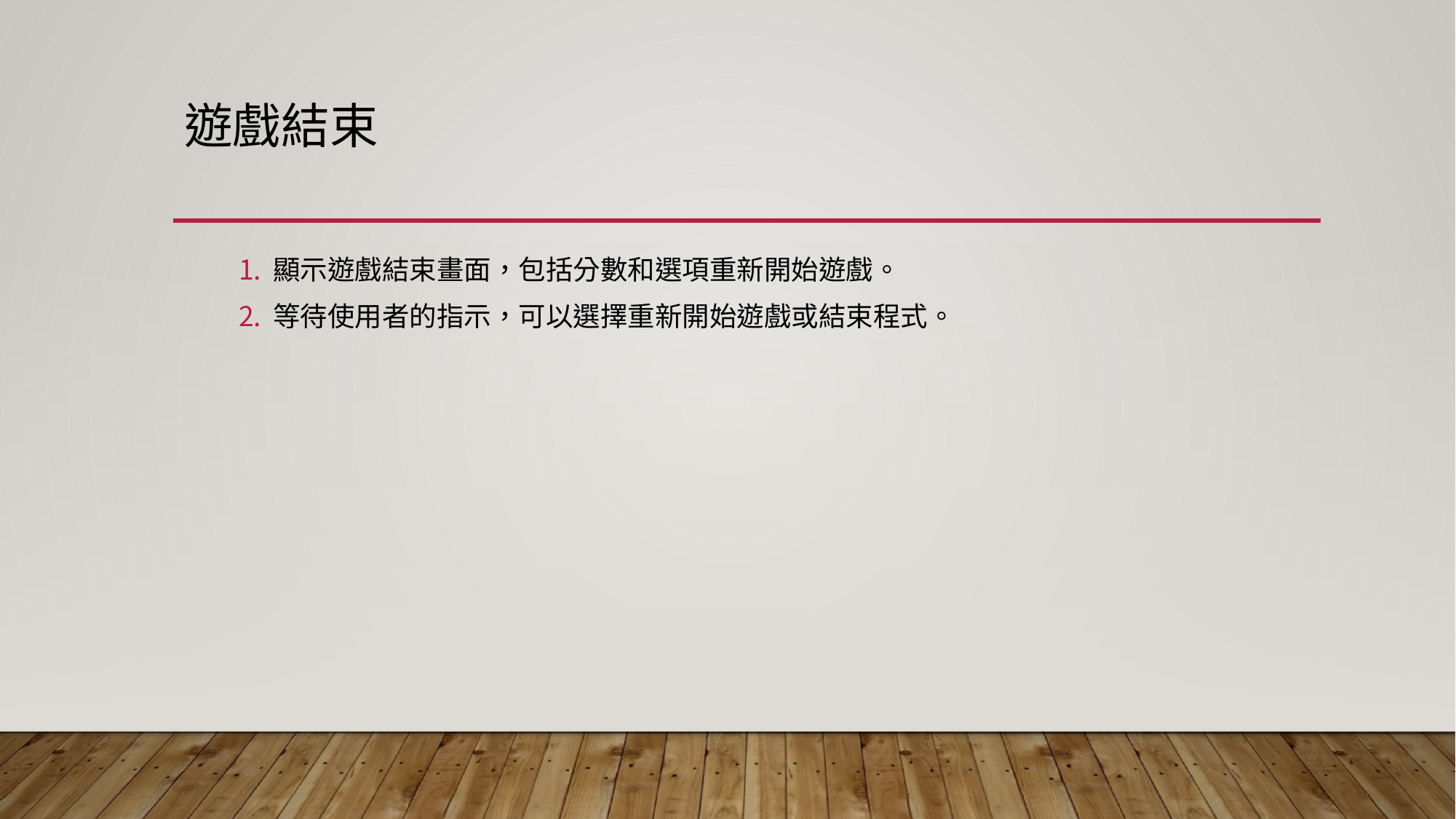

# 遊戲結束
顯示遊戲結束畫面，包括分數和選項重新開始遊戲。
等待使用者的指示，可以選擇重新開始遊戲或結束程式。